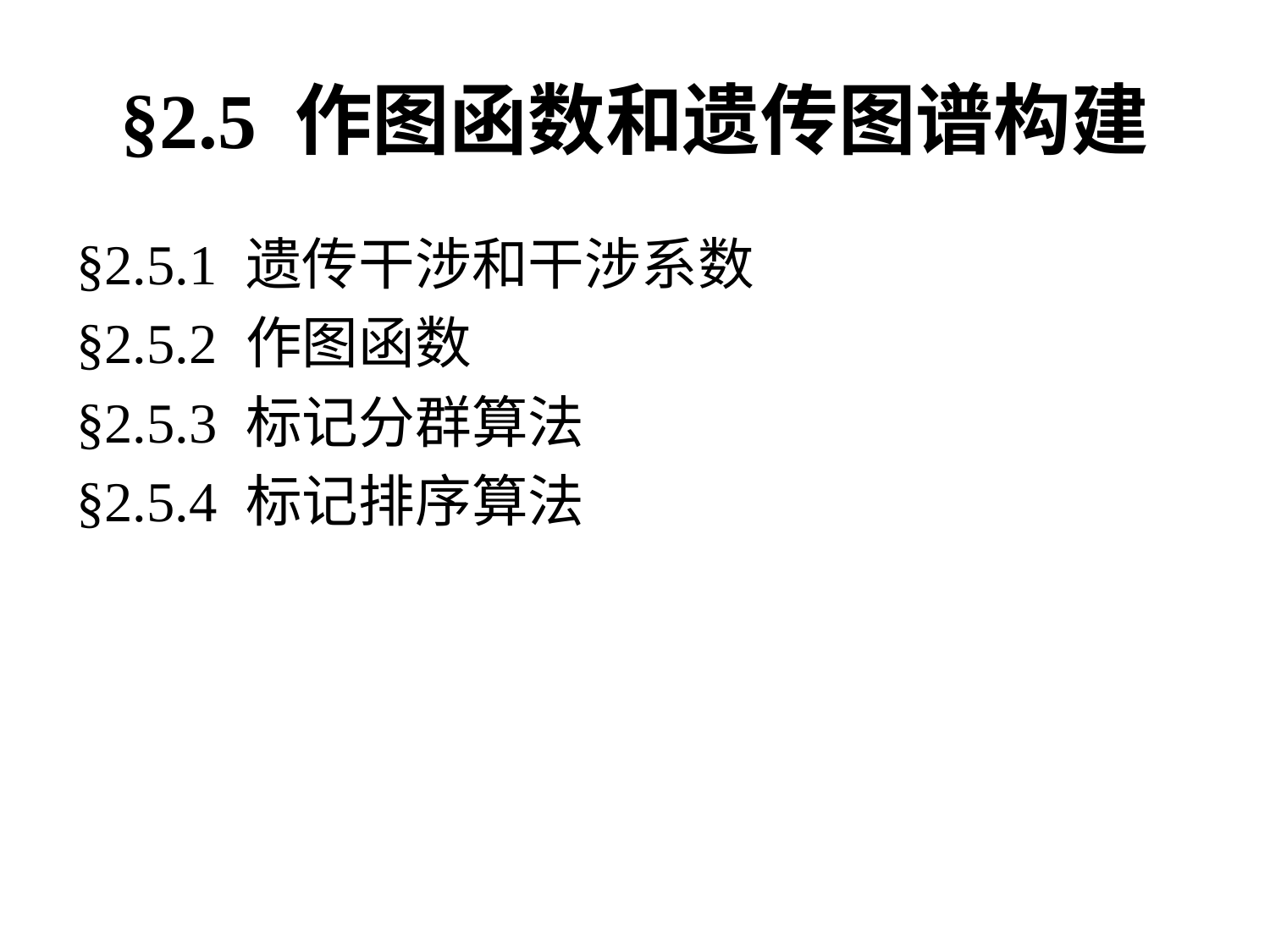

# §2.5 作图函数和遗传图谱构建
§2.5.1 遗传干涉和干涉系数
§2.5.2 作图函数
§2.5.3 标记分群算法
§2.5.4 标记排序算法